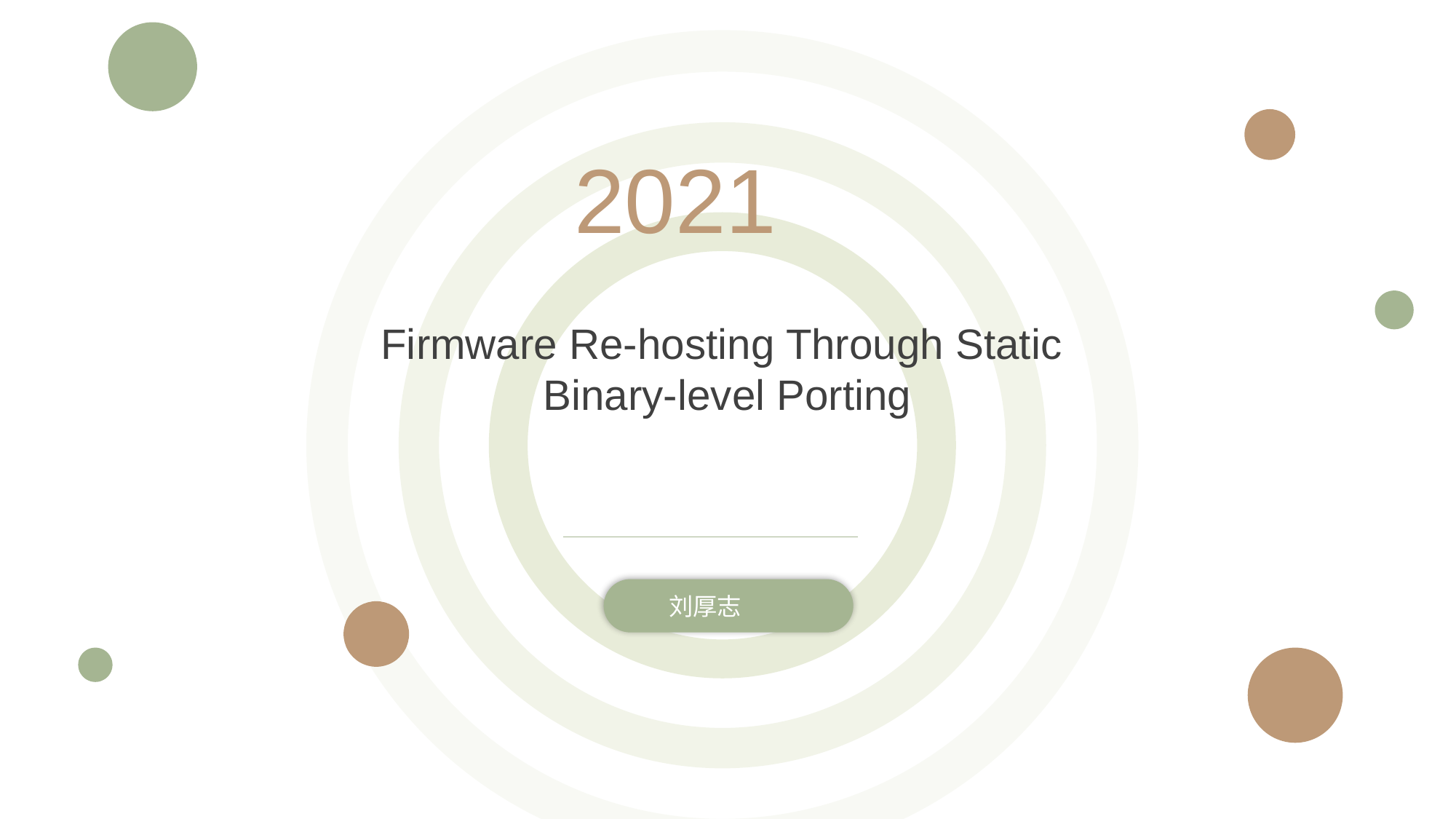

2021

Firmware Re-hosting Through Static
Binary-level Porting

刘厚志